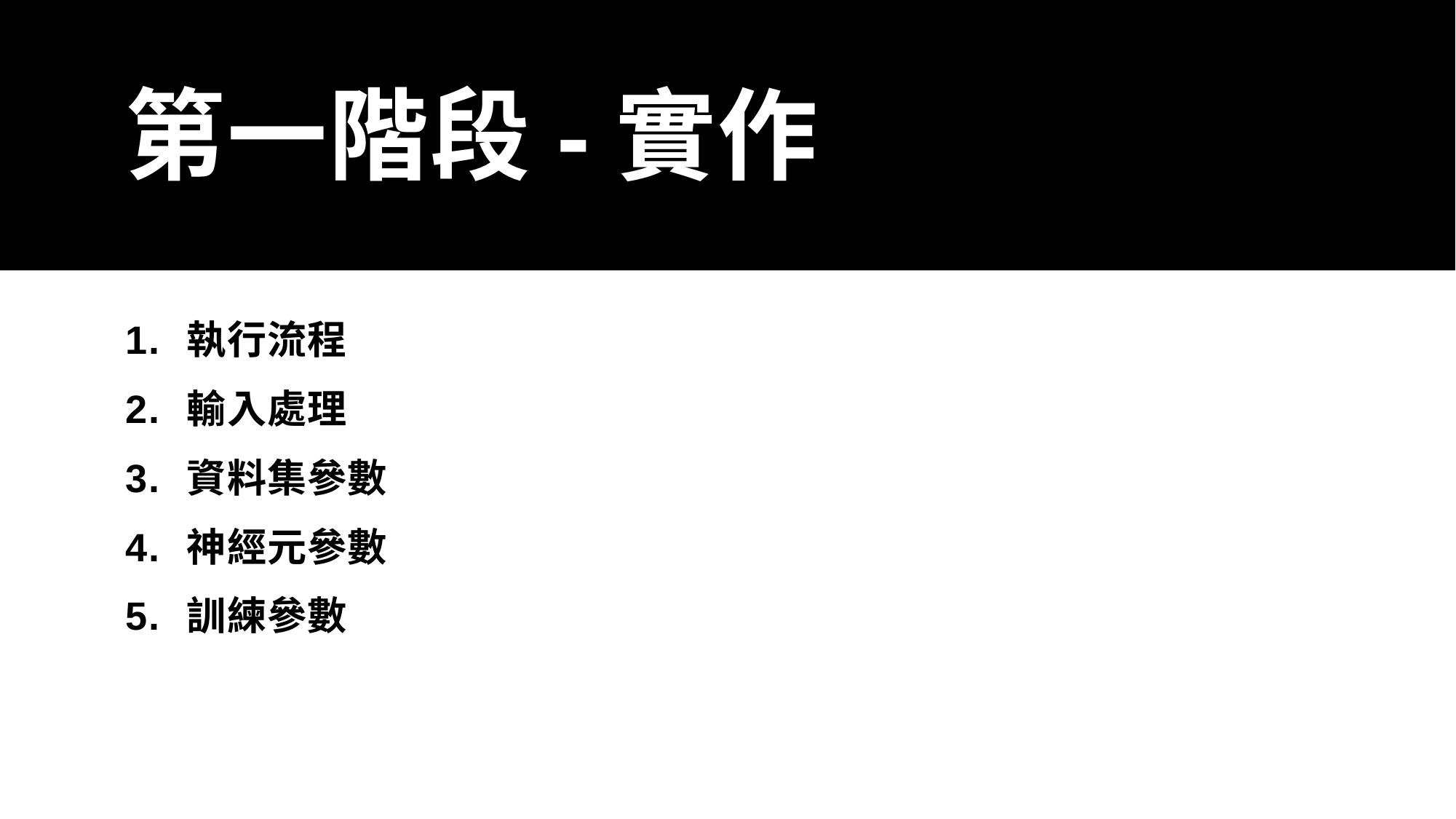

# 第一階段-實作
執行流程
輸入處理
資料集參數
神經元參數
訓練參數